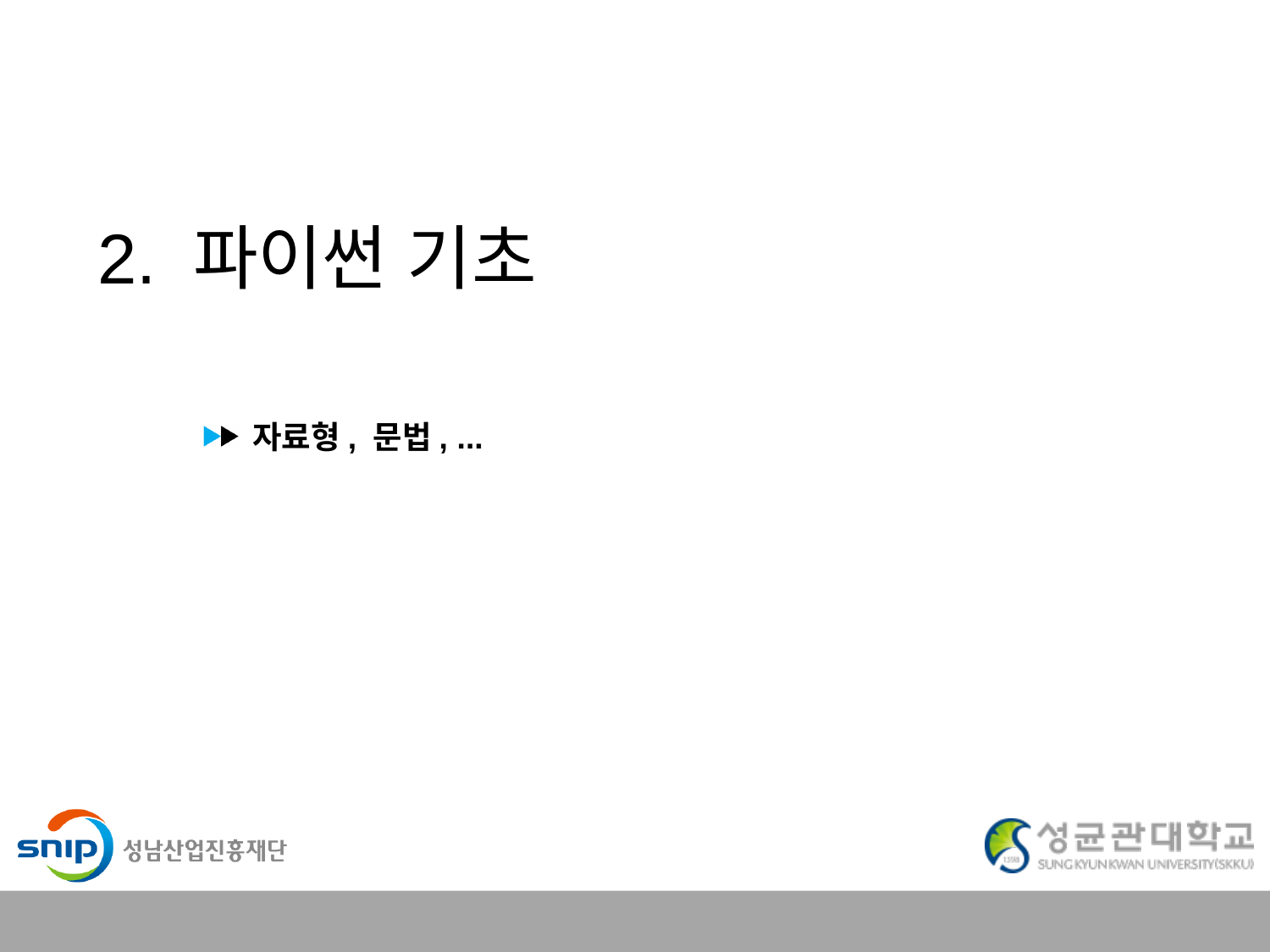

# 2. 파이썬 기초
자료형, 문법, ...